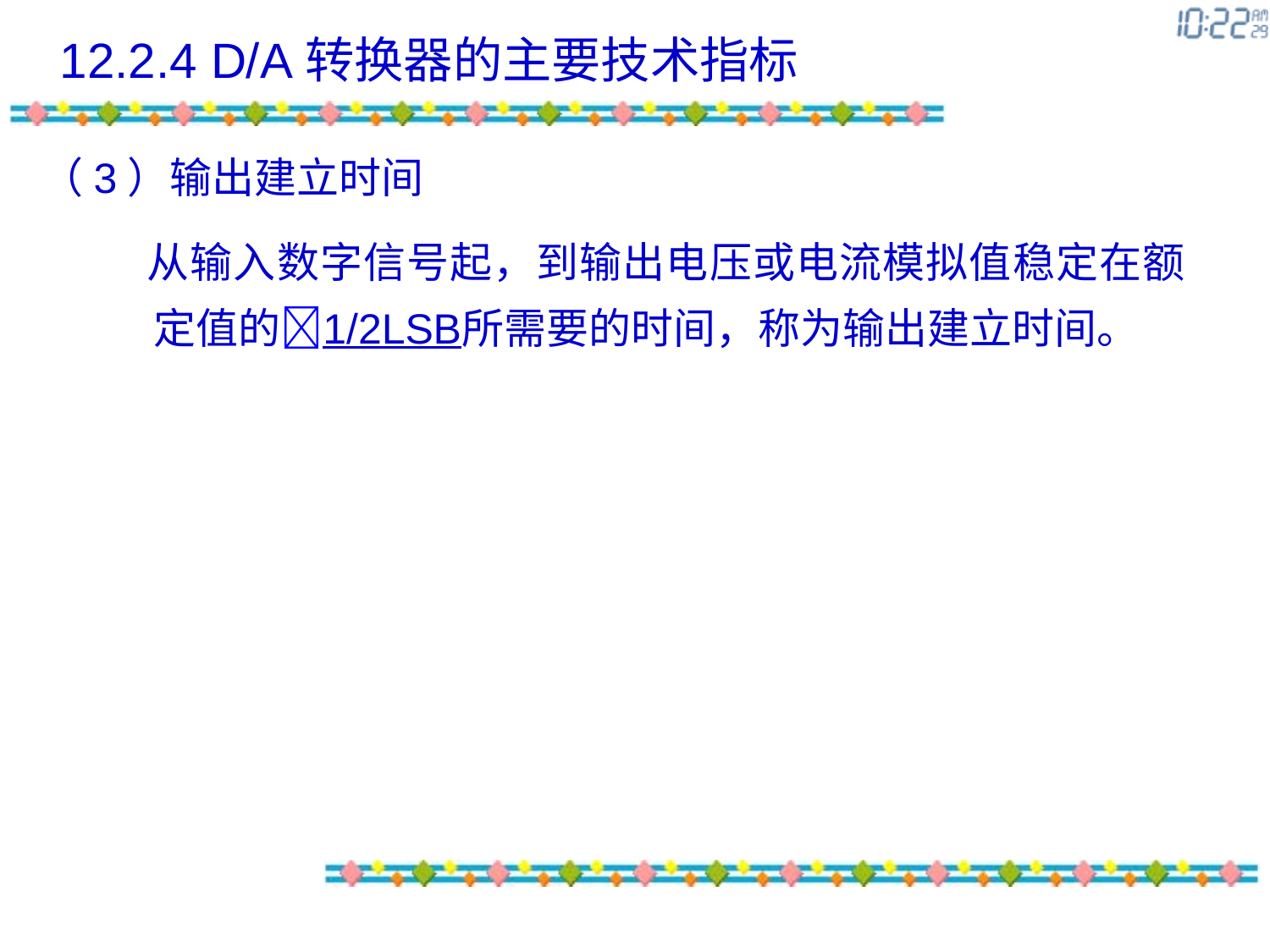

12.2.4 D/A转换器的主要技术指标
（3）输出建立时间
         从输入数字信号起，到输出电压或电流模拟值稳定在额定值的±1/2LSB所需要的时间，称为输出建立时间。